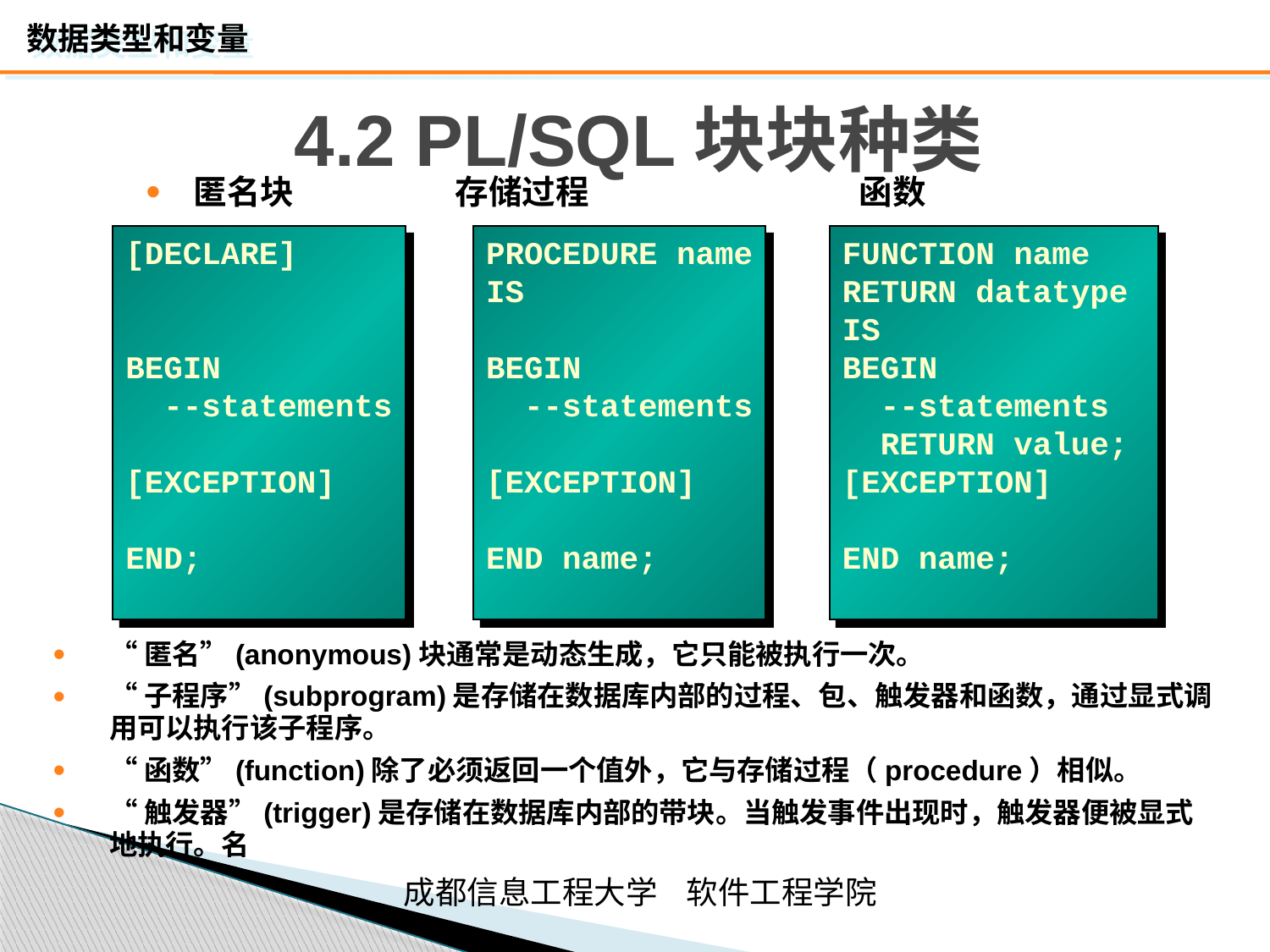

# 4.2 PL/SQL块块种类
匿名块		 存储过程		    函数
[DECLARE]

BEGIN
  --statements

[EXCEPTION]

END;

PROCEDURE name
IS

BEGIN
  --statements

[EXCEPTION]

END name;

FUNCTION name
RETURN datatype
IS
BEGIN
  --statements
  RETURN value;
[EXCEPTION]

END name;

“匿名”(anonymous)块通常是动态生成，它只能被执行一次。
“子程序”(subprogram)是存储在数据库内部的过程、包、触发器和函数，通过显式调用可以执行该子程序。
“函数”(function)除了必须返回一个值外，它与存储过程（procedure）相似。
“触发器”(trigger)是存储在数据库内部的带块。当触发事件出现时，触发器便被显式地执行。名